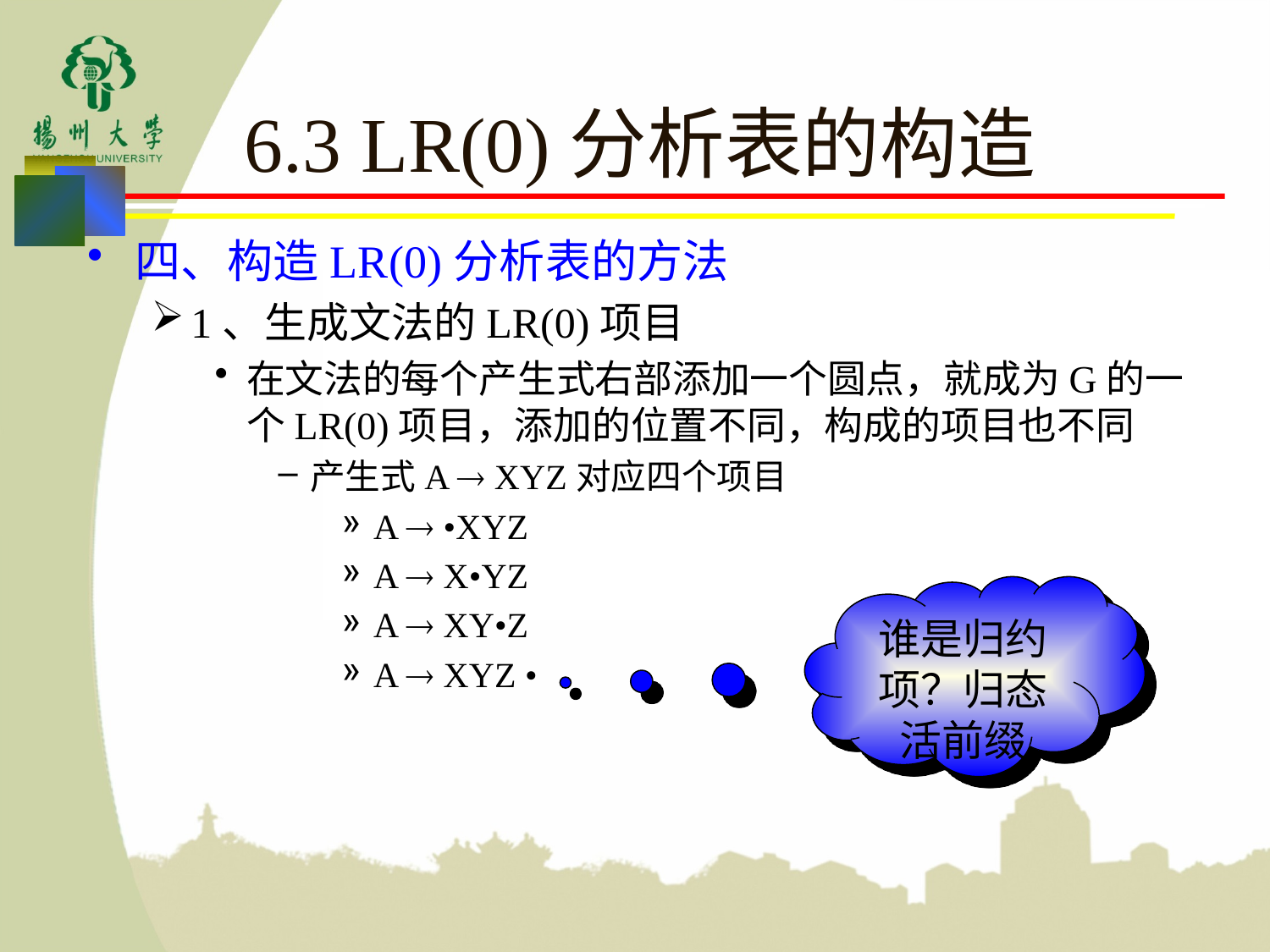

# 6.3 LR(0)分析表的构造
四、构造LR(0)分析表的方法
1、生成文法的LR(0)项目
在文法的每个产生式右部添加一个圆点，就成为G的一个LR(0)项目，添加的位置不同，构成的项目也不同
产生式A → XYZ对应四个项目
A → •XYZ
A → X•YZ
A → XY•Z
A → XYZ •
谁是归约项？归态活前缀

37